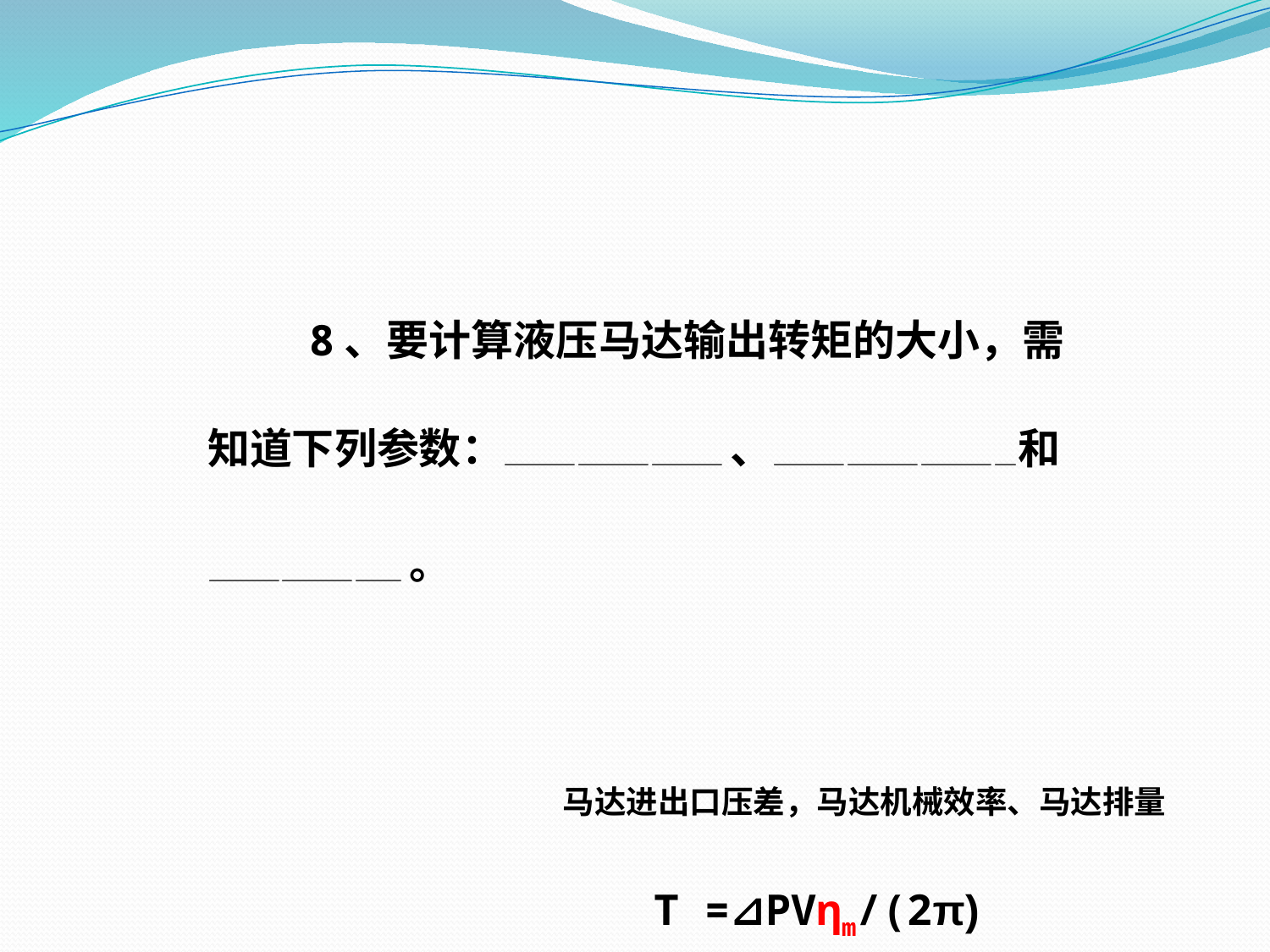

8、要计算液压马达输出转矩的大小，需知道下列参数：————————— 、——————————和———————— 。
马达进出口压差，马达机械效率、马达排量
T =⊿PVηm/(2π)